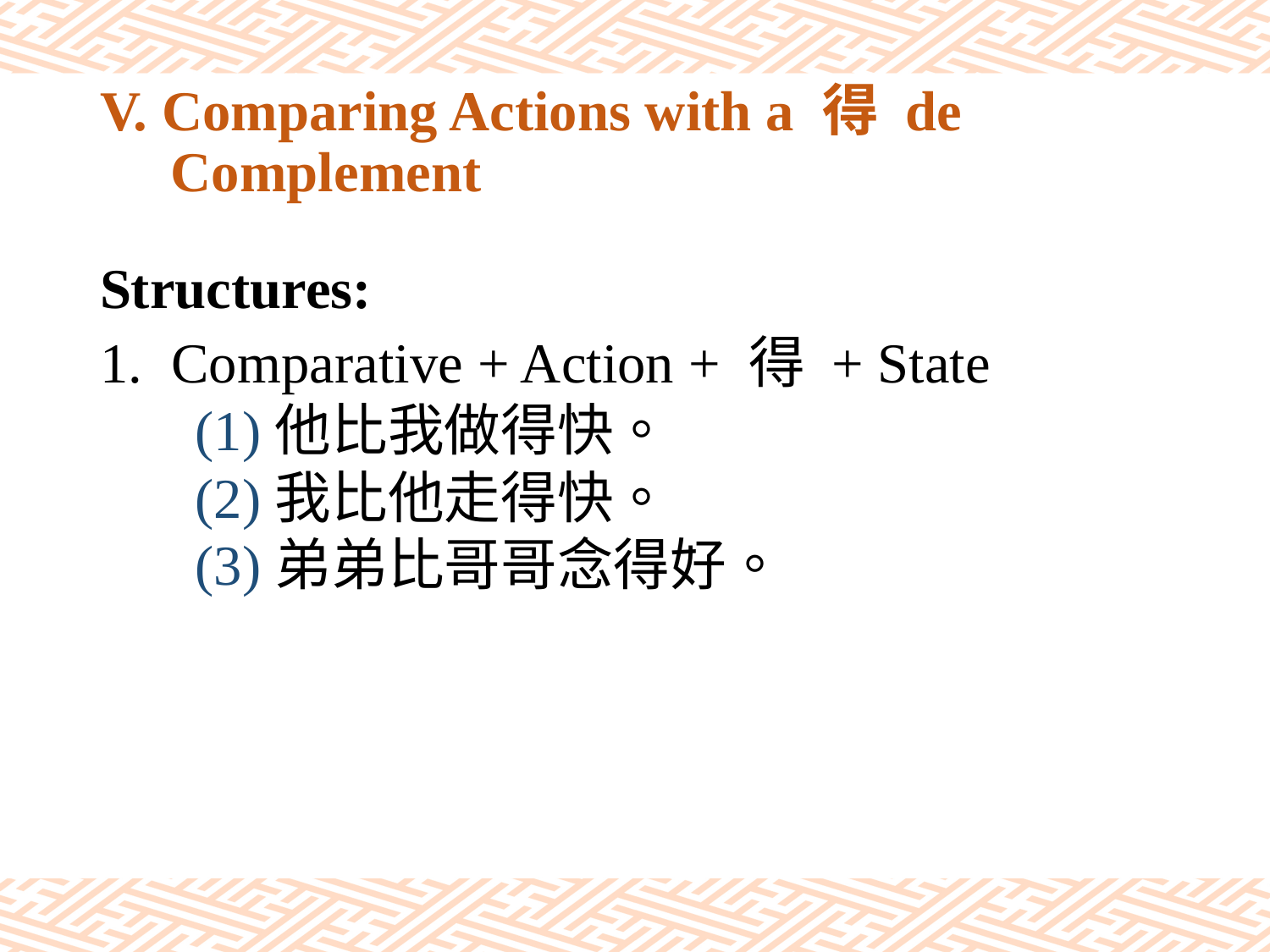

# V. Comparing Actions with a 得 de Complement
Structures:
Comparative + Action + 得 + State
(1)他比我做得快。
(2)我比他走得快。
(3)弟弟比哥哥念得好。